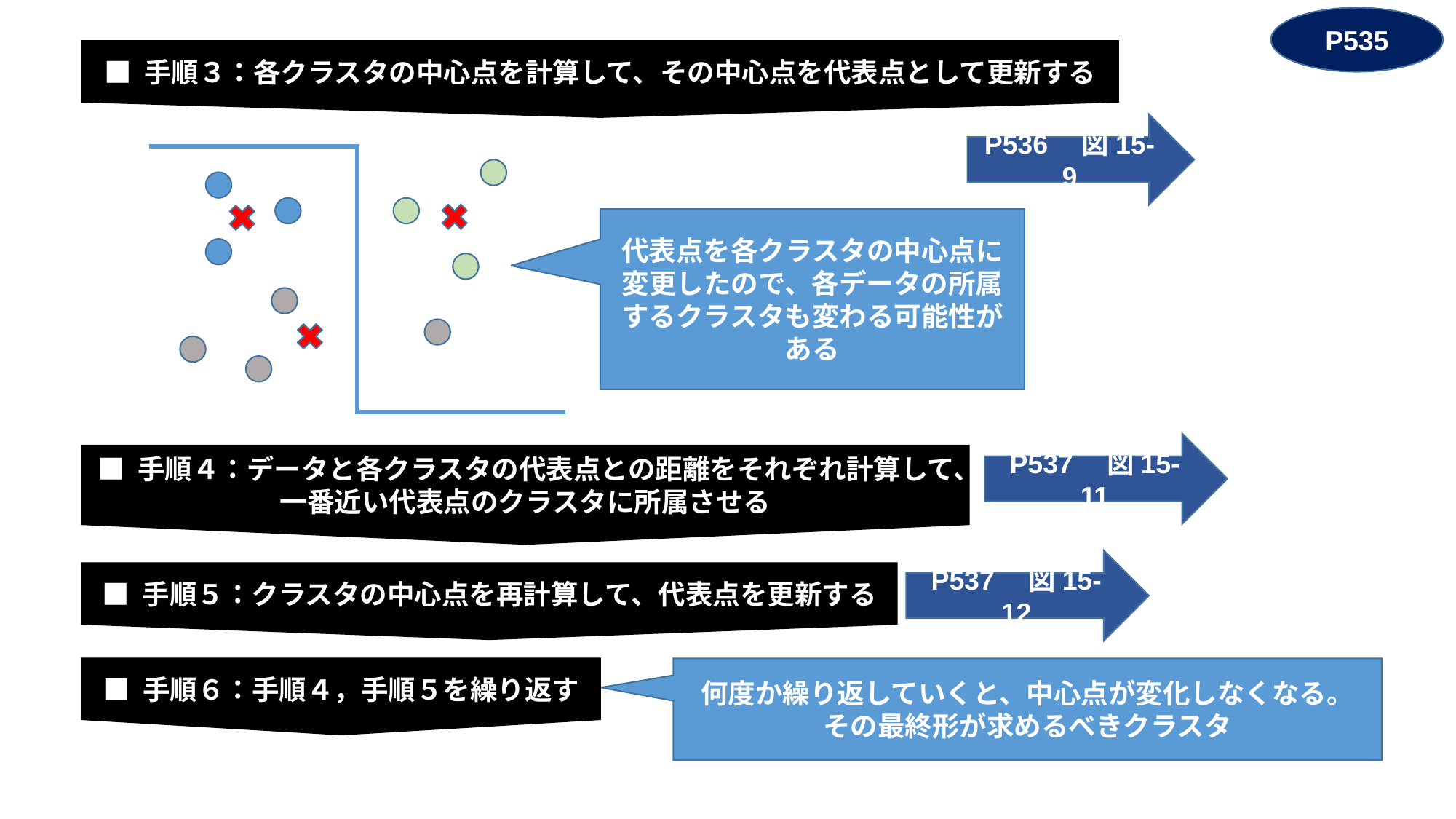

P535
■ 手順３：各クラスタの中心点を計算して、その中心点を代表点として更新する
P536　図15-9

代表点を各クラスタの中心点に変更したので、各データの所属するクラスタも変わる可能性がある

P537　図15-11
■ 手順４：データと各クラスタの代表点との距離をそれぞれ計算して、
一番近い代表点のクラスタに所属させる
P537　図15-12
■ 手順５：クラスタの中心点を再計算して、代表点を更新する
■ 手順６：手順４，手順５を繰り返す
何度か繰り返していくと、中心点が変化しなくなる。
その最終形が求めるべきクラスタ